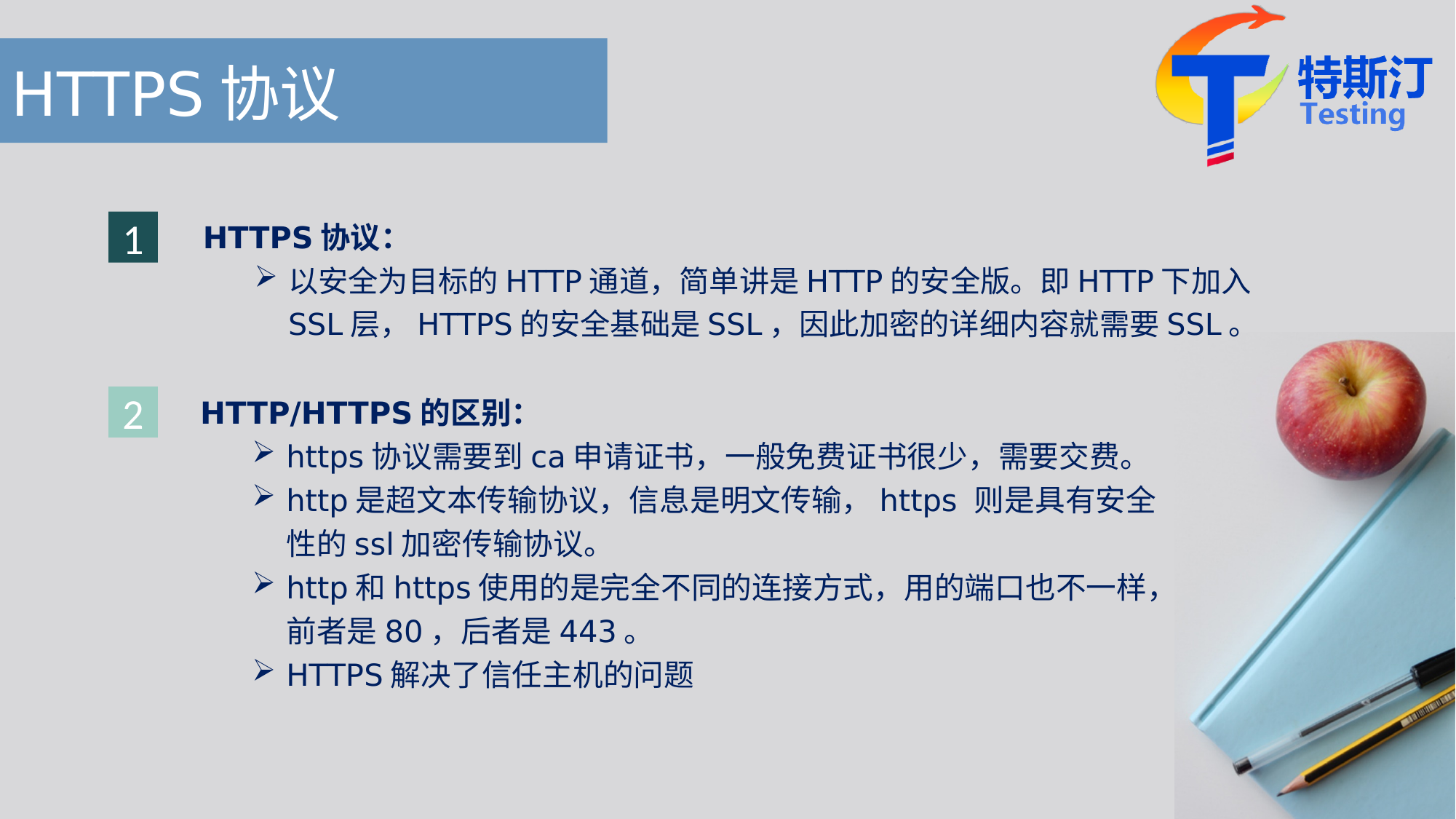

# HTTPS协议
HTTPS协议：
以安全为目标的HTTP通道，简单讲是HTTP的安全版。即HTTP下加入SSL层，HTTPS的安全基础是SSL，因此加密的详细内容就需要SSL。
1
HTTP/HTTPS的区别：
https协议需要到ca申请证书，一般免费证书很少，需要交费。
http是超文本传输协议，信息是明文传输，https 则是具有安全性的ssl加密传输协议。
http和https使用的是完全不同的连接方式，用的端口也不一样，前者是80，后者是443。
HTTPS解决了信任主机的问题
2